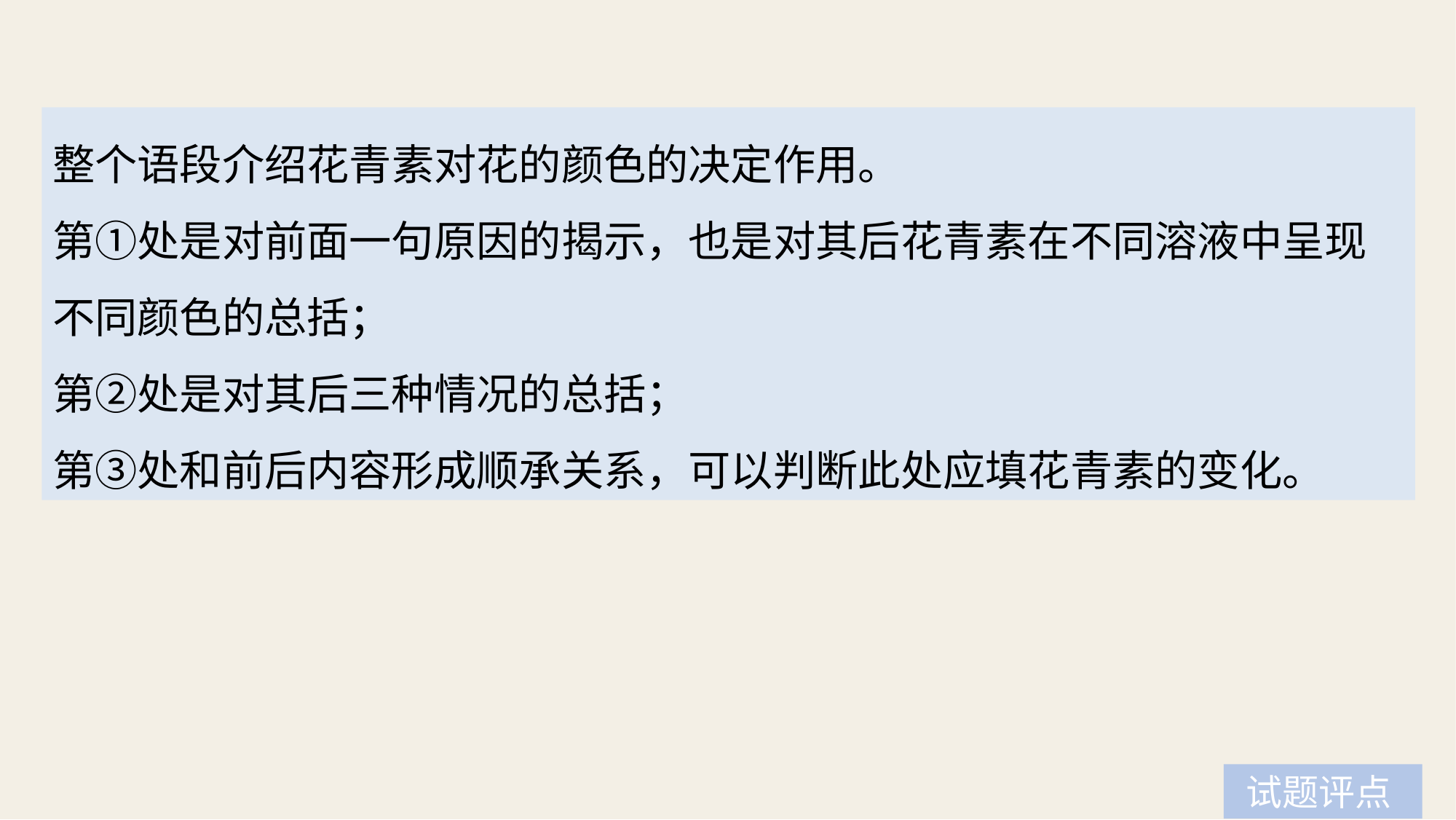

整个语段介绍花青素对花的颜色的决定作用。
第①处是对前面一句原因的揭示，也是对其后花青素在不同溶液中呈现不同颜色的总括；
第②处是对其后三种情况的总括；
第③处和前后内容形成顺承关系，可以判断此处应填花青素的变化。
试题评点